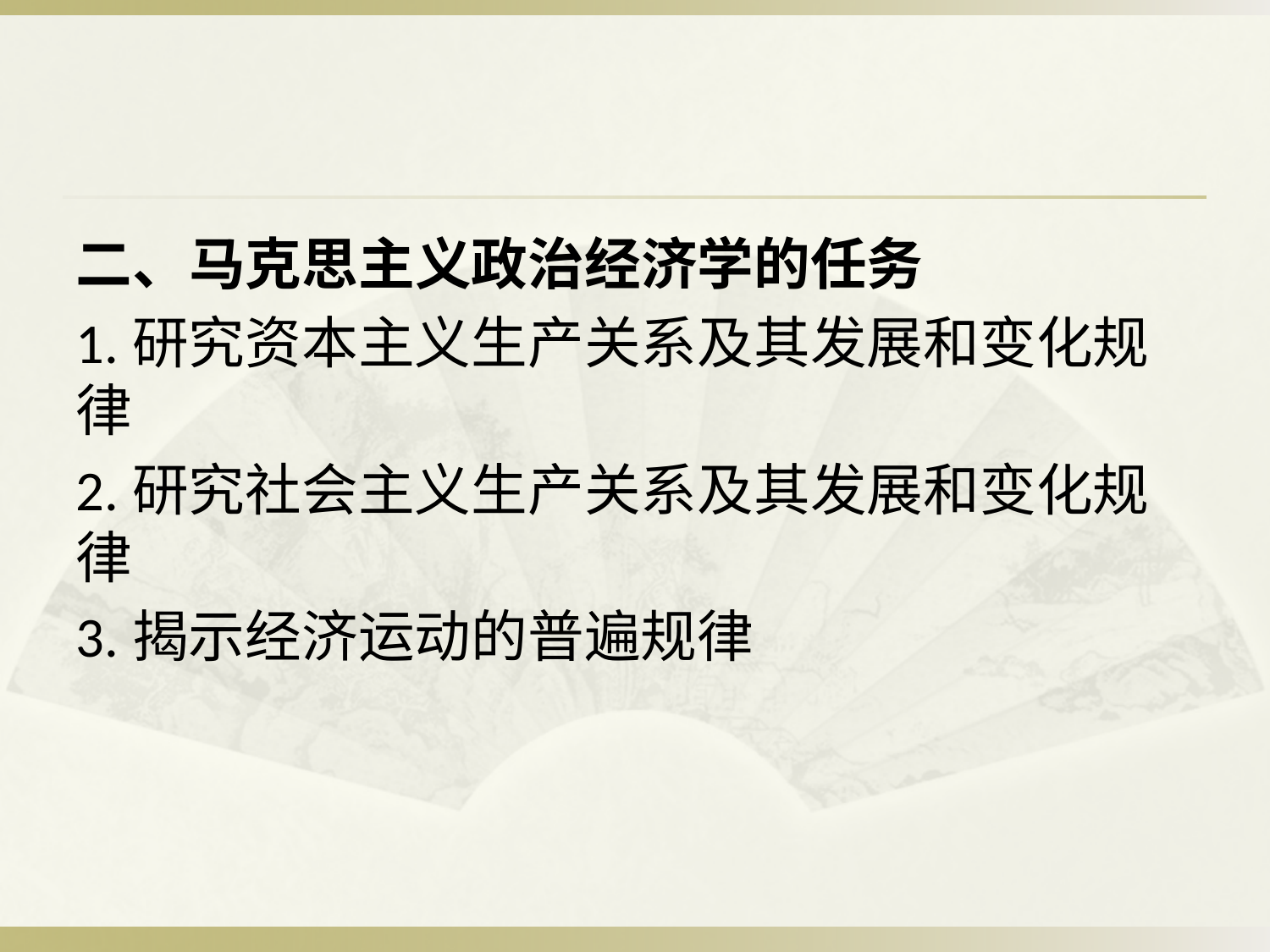

#
二、马克思主义政治经济学的任务
1.研究资本主义生产关系及其发展和变化规律
2.研究社会主义生产关系及其发展和变化规律
3.揭示经济运动的普遍规律